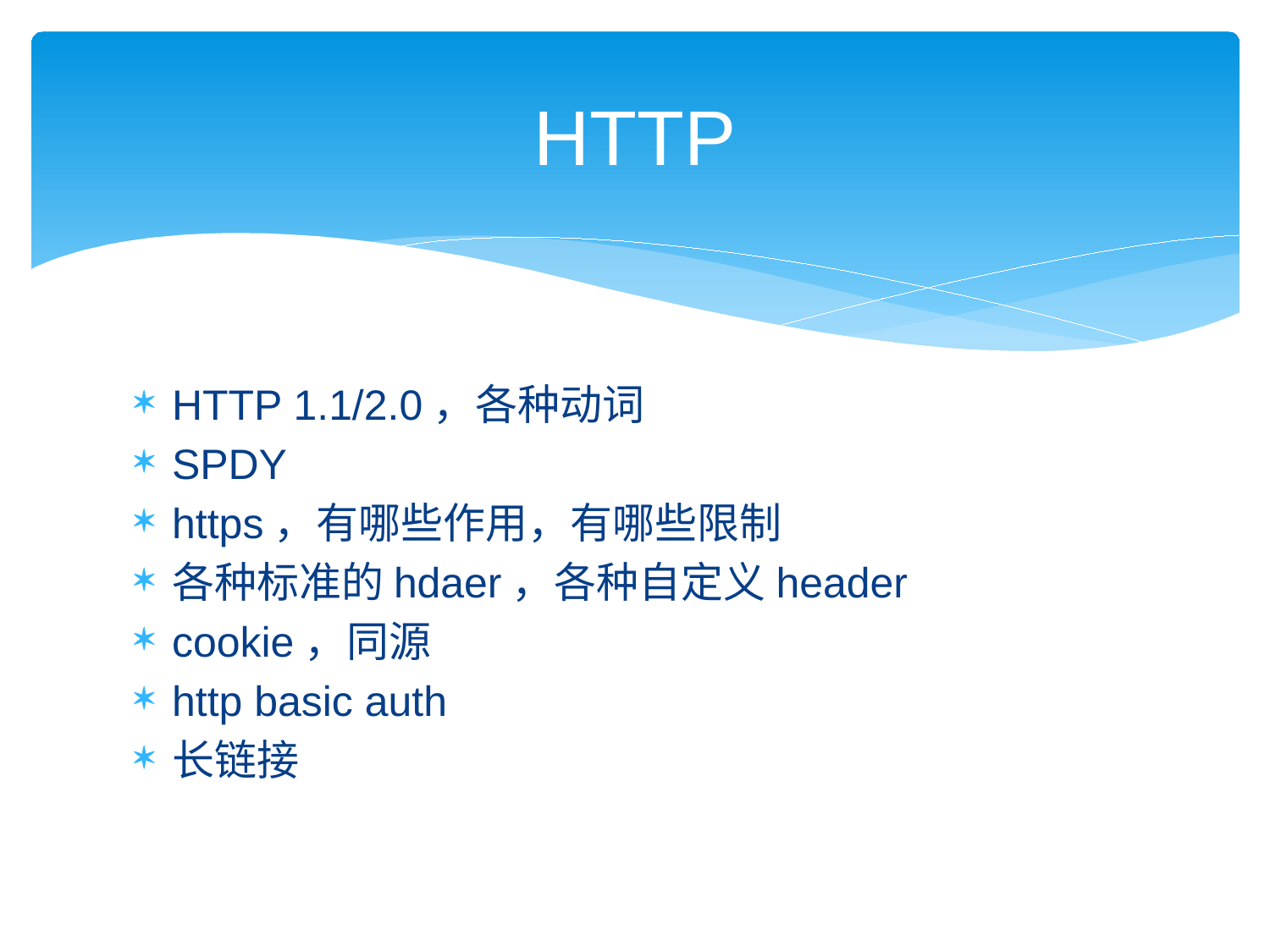

# HTTP
HTTP 1.1/2.0，各种动词
SPDY
https，有哪些作用，有哪些限制
各种标准的hdaer，各种自定义header
cookie，同源
http basic auth
长链接